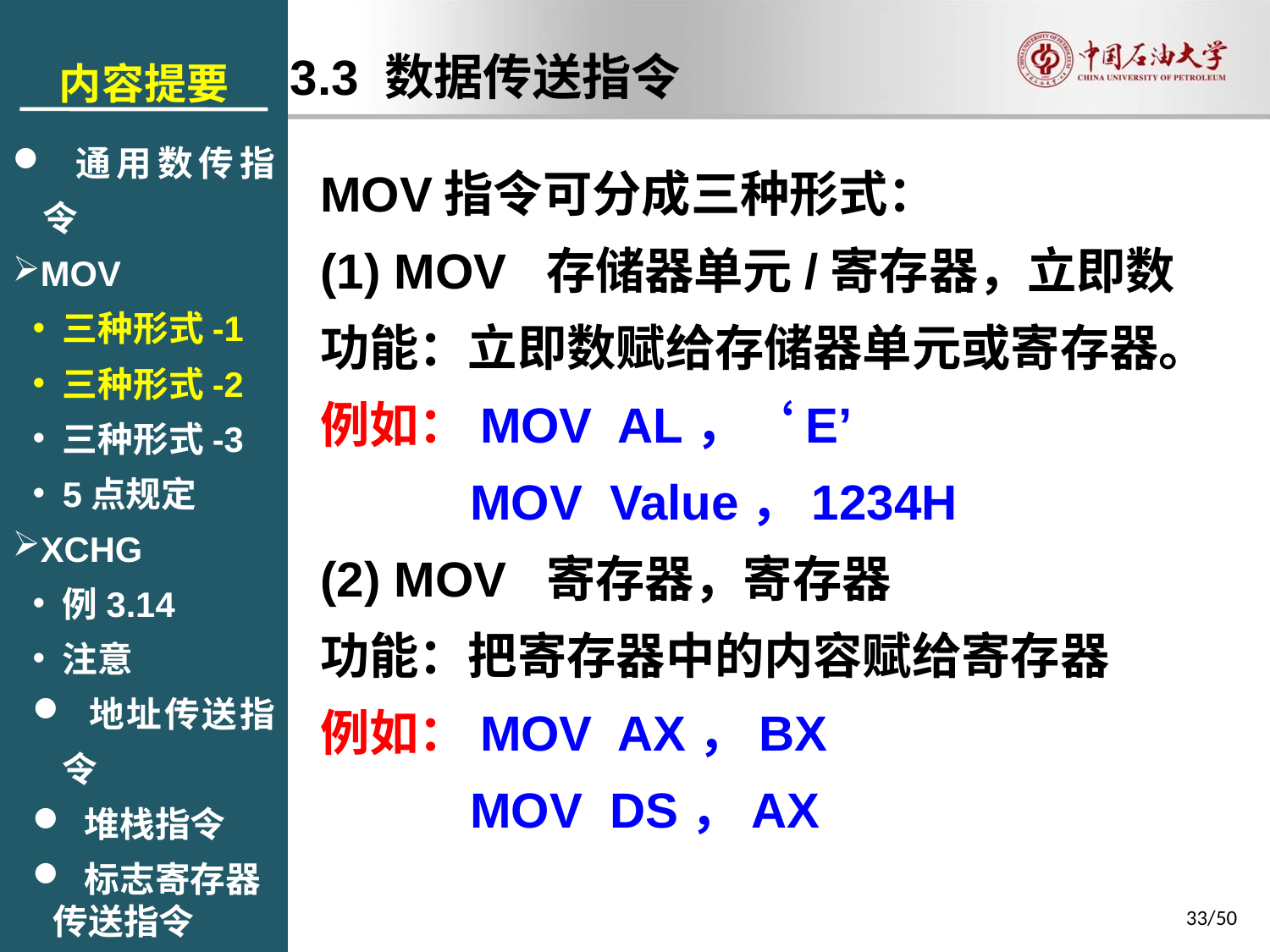

内容提要
 通用数传指令
MOV
三种形式-1
三种形式-2
三种形式-3
5点规定
XCHG
例3.14
注意
 地址传送指令
 堆栈指令
 标志寄存器
    传送指令

3.3 数据传送指令
MOV指令可分成三种形式：
(1) MOV  存储器单元/寄存器，立即数
功能：立即数赋给存储器单元或寄存器。
例如：MOV  AL，‘E’
MOV  Value，1234H
(2) MOV  寄存器，寄存器
功能：把寄存器中的内容赋给寄存器
例如：MOV  AX，BX
MOV  DS，AX
33/50